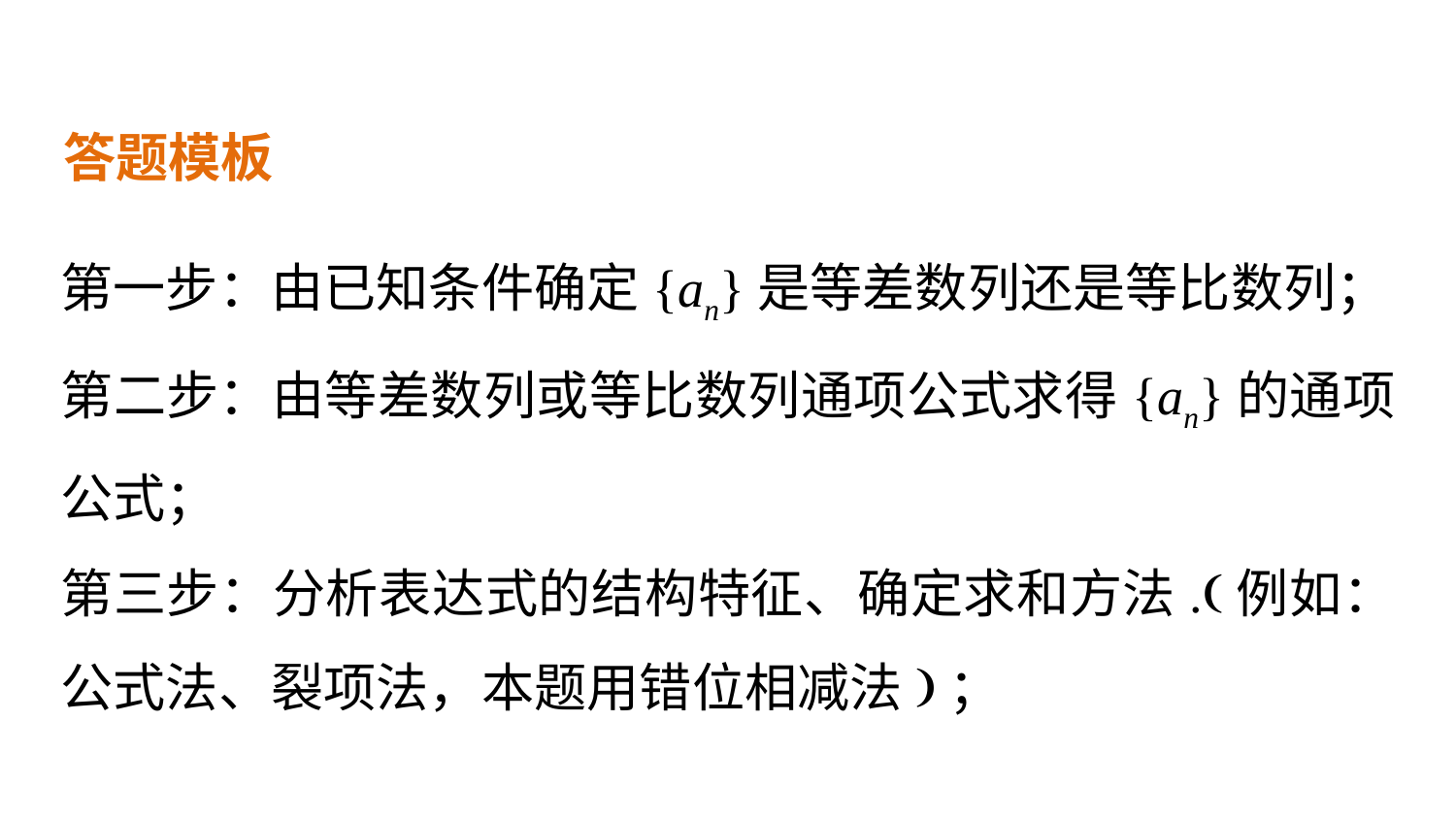

答题模板
第一步：由已知条件确定{an}是等差数列还是等比数列；
第二步：由等差数列或等比数列通项公式求得{an}的通项公式；
第三步：分析表达式的结构特征、确定求和方法.(例如：公式法、裂项法，本题用错位相减法)；